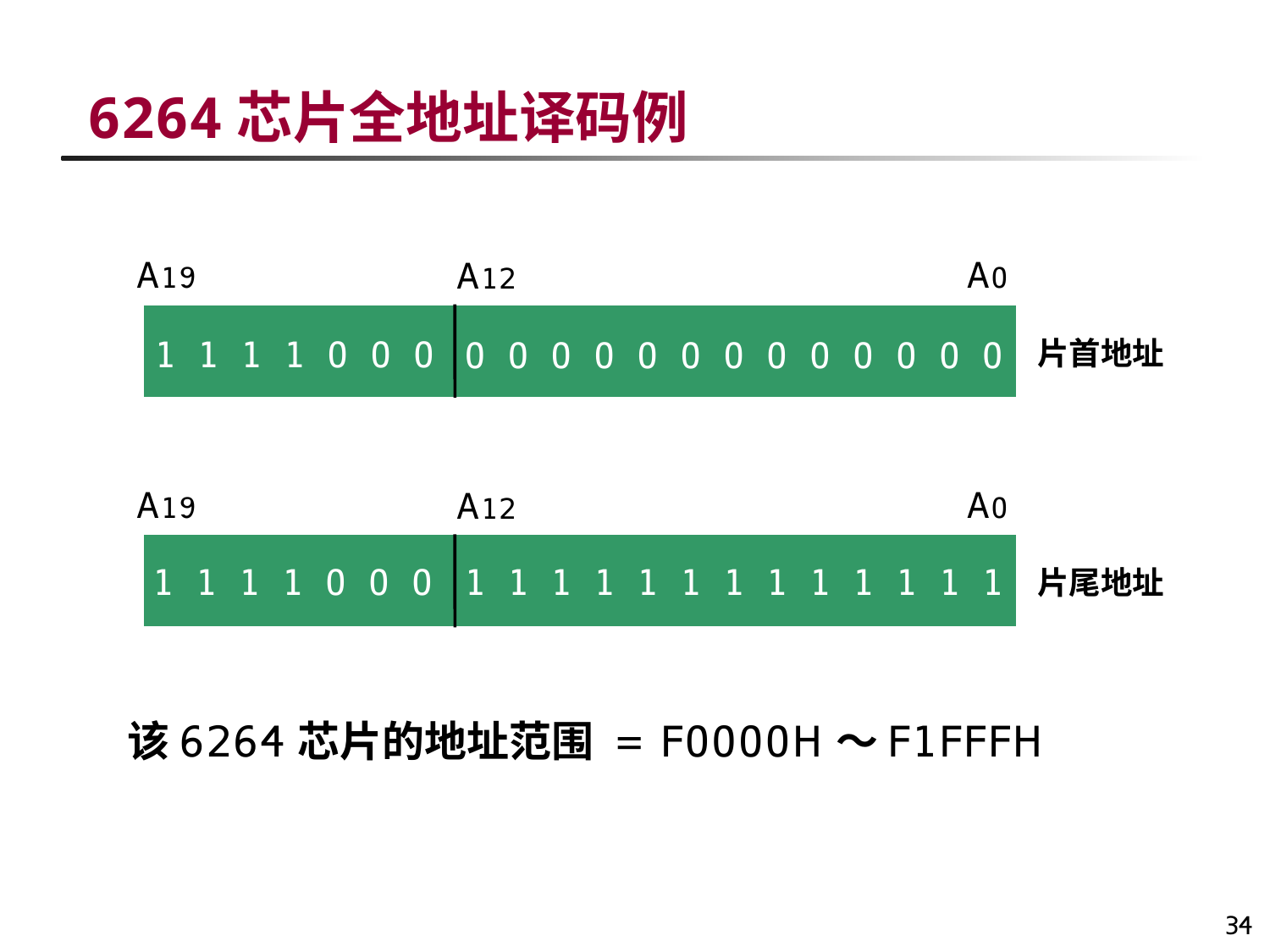

# 6264芯片全地址译码例
A19
A0
A12

1  1  1  1  0  0  0
0  0  0  0  0  0  0  0  0  0  0  0  0
片首地址
A19
A0
A12

1  1  1  1  0  0  0
1  1  1  1  1  1  1  1  1  1  1  1  1
片尾地址
该6264芯片的地址范围 = F0000H～F1FFFH
34